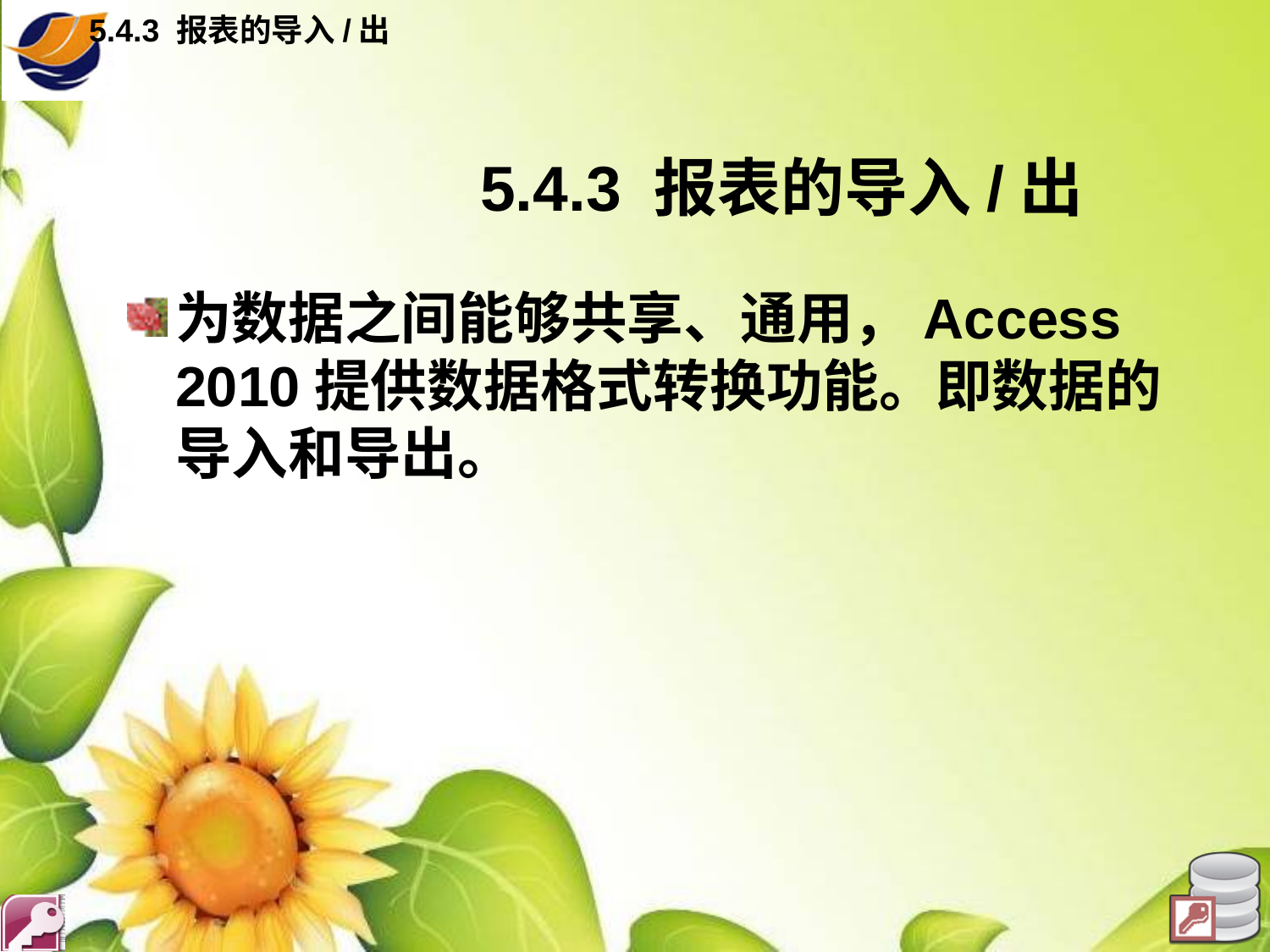

5.4.3 报表的导入/出
# 5.4.3 报表的导入/出
为数据之间能够共享、通用，Access 2010提供数据格式转换功能。即数据的导入和导出。